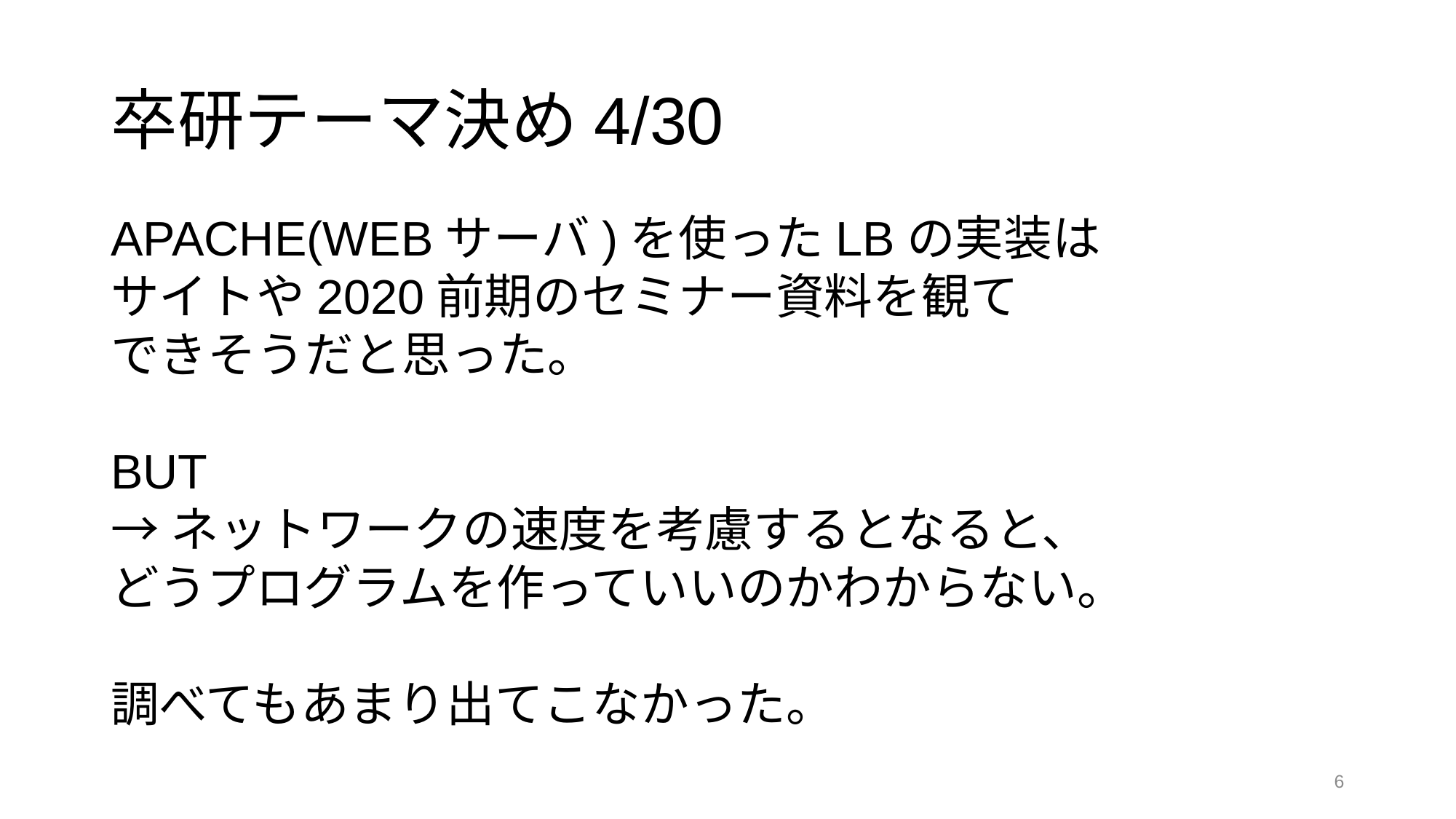

# 卒研テーマ決め4/30
APACHE(WEBサーバ)を使ったLBの実装は
サイトや2020前期のセミナー資料を観て
できそうだと思った。

BUT
→ネットワークの速度を考慮するとなると、
どうプログラムを作っていいのかわからない。

調べてもあまり出てこなかった。
6